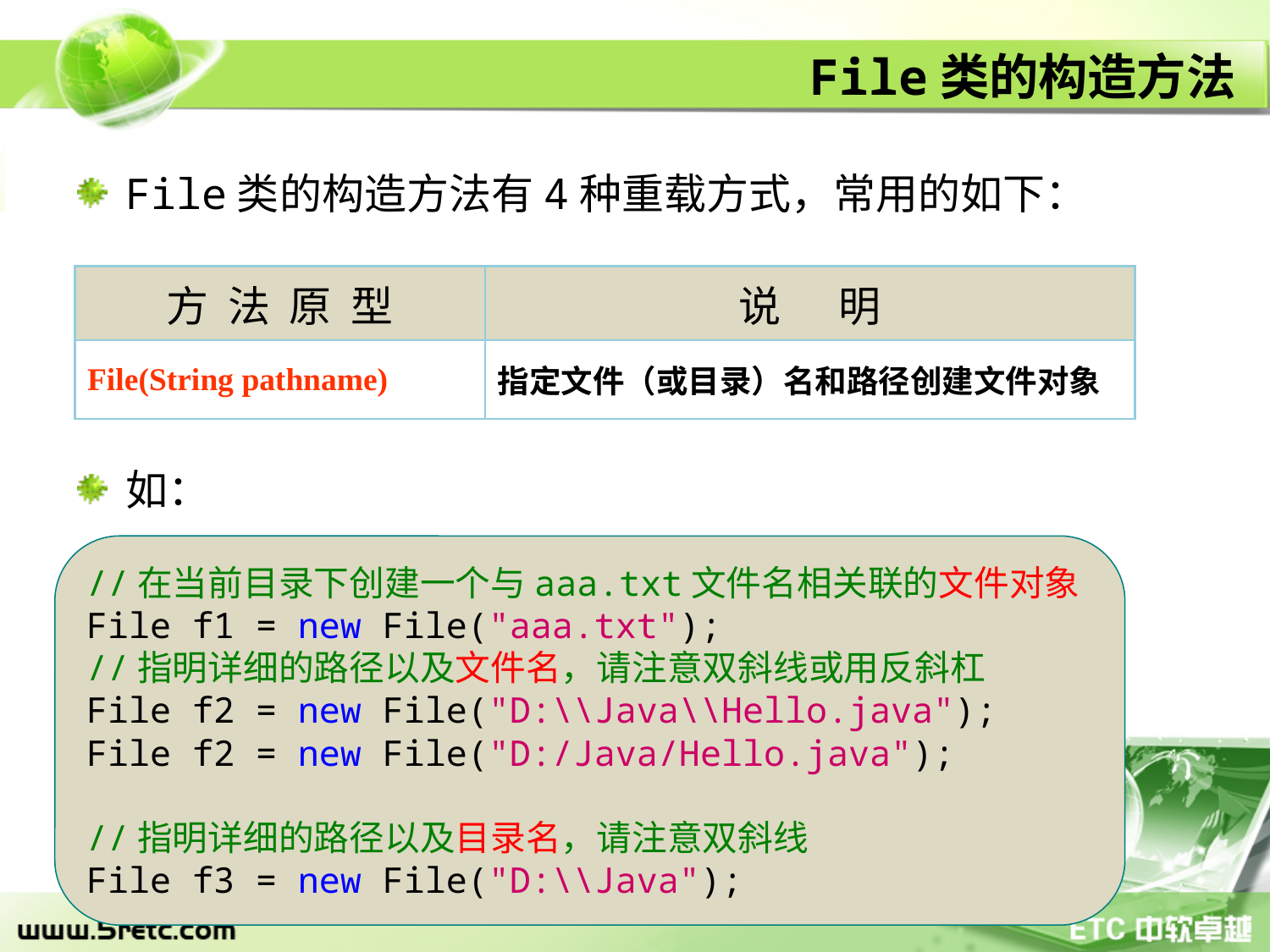

File类的构造方法
File类的构造方法有4种重载方式，常用的如下：

如：
| 方 法 原 型 | 说 明 |
| --- | --- |
| File(String pathname) | 指定文件（或目录）名和路径创建文件对象 |
//在当前目录下创建一个与aaa.txt文件名相关联的文件对象
File f1 = new File("aaa.txt");
//指明详细的路径以及文件名，请注意双斜线或用反斜杠
File f2 = new File("D:\\Java\\Hello.java");
File f2 = new File("D:/Java/Hello.java");

//指明详细的路径以及目录名，请注意双斜线
File f3 = new File("D:\\Java");